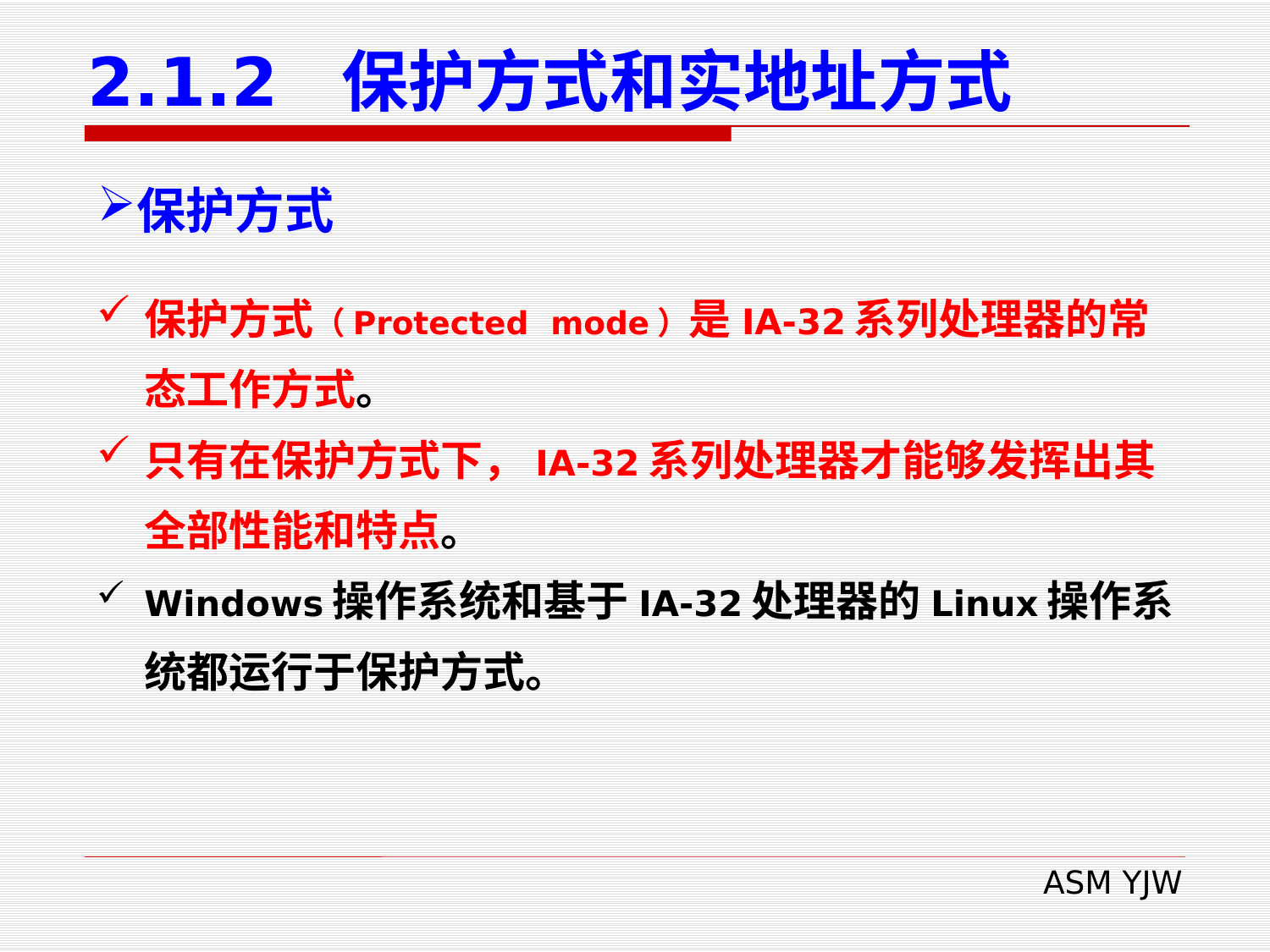

# 2.1.2  保护方式和实地址方式
保护方式
保护方式（Protected  mode）是IA-32系列处理器的常态工作方式。
只有在保护方式下，IA-32系列处理器才能够发挥出其全部性能和特点。
Windows操作系统和基于IA-32处理器的Linux操作系统都运行于保护方式。